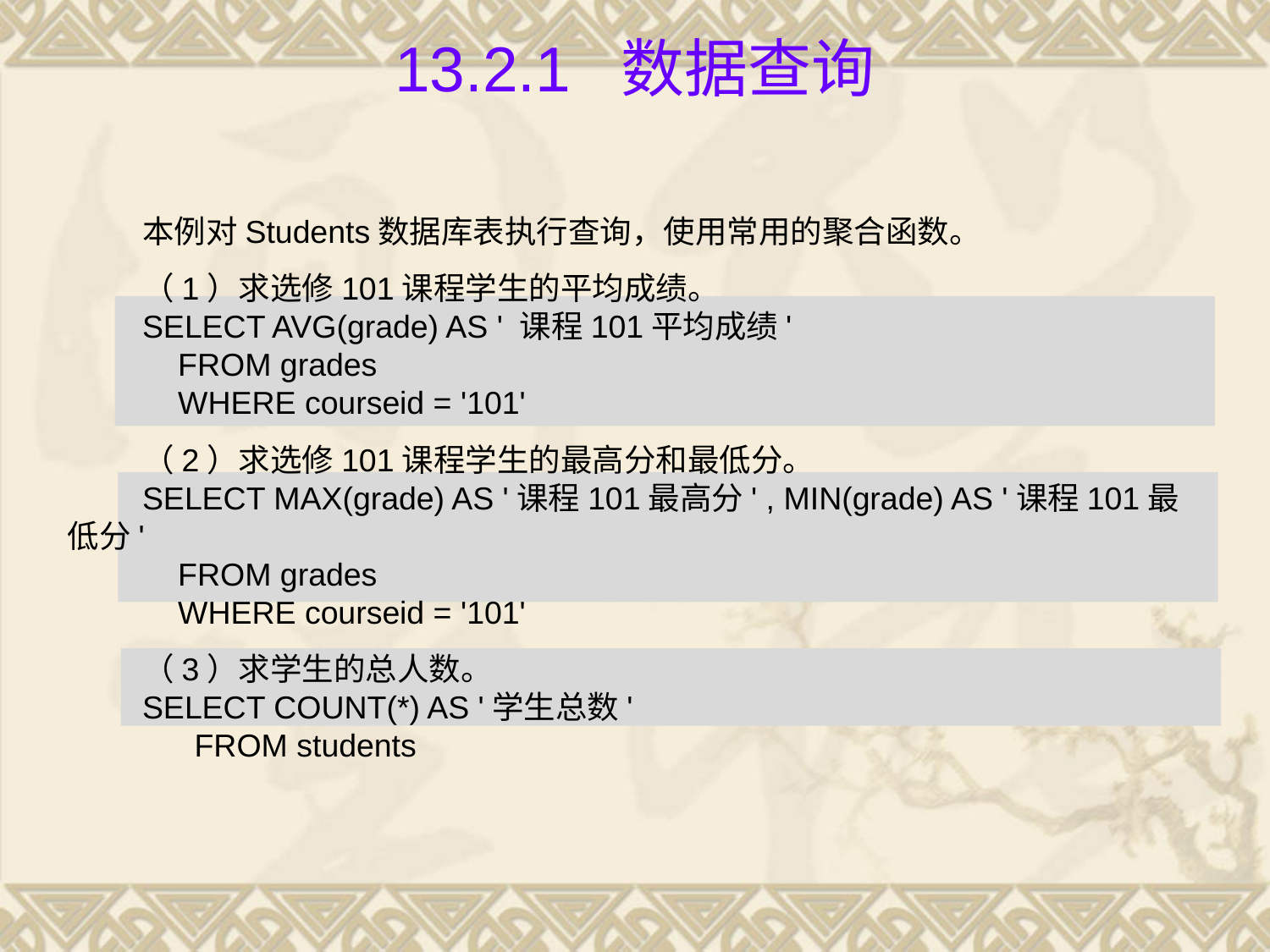

# 13.2.1  数据查询
本例对Students数据库表执行查询，使用常用的聚合函数。
（1）求选修101课程学生的平均成绩。
SELECT AVG(grade) AS ' 课程101平均成绩'
    FROM grades
    WHERE courseid = '101'
（2）求选修101课程学生的最高分和最低分。
SELECT MAX(grade) AS '课程101最高分' , MIN(grade) AS '课程101最低分'
    FROM grades
    WHERE courseid = '101'
（3）求学生的总人数。
SELECT COUNT(*) AS '学生总数'
   	FROM students